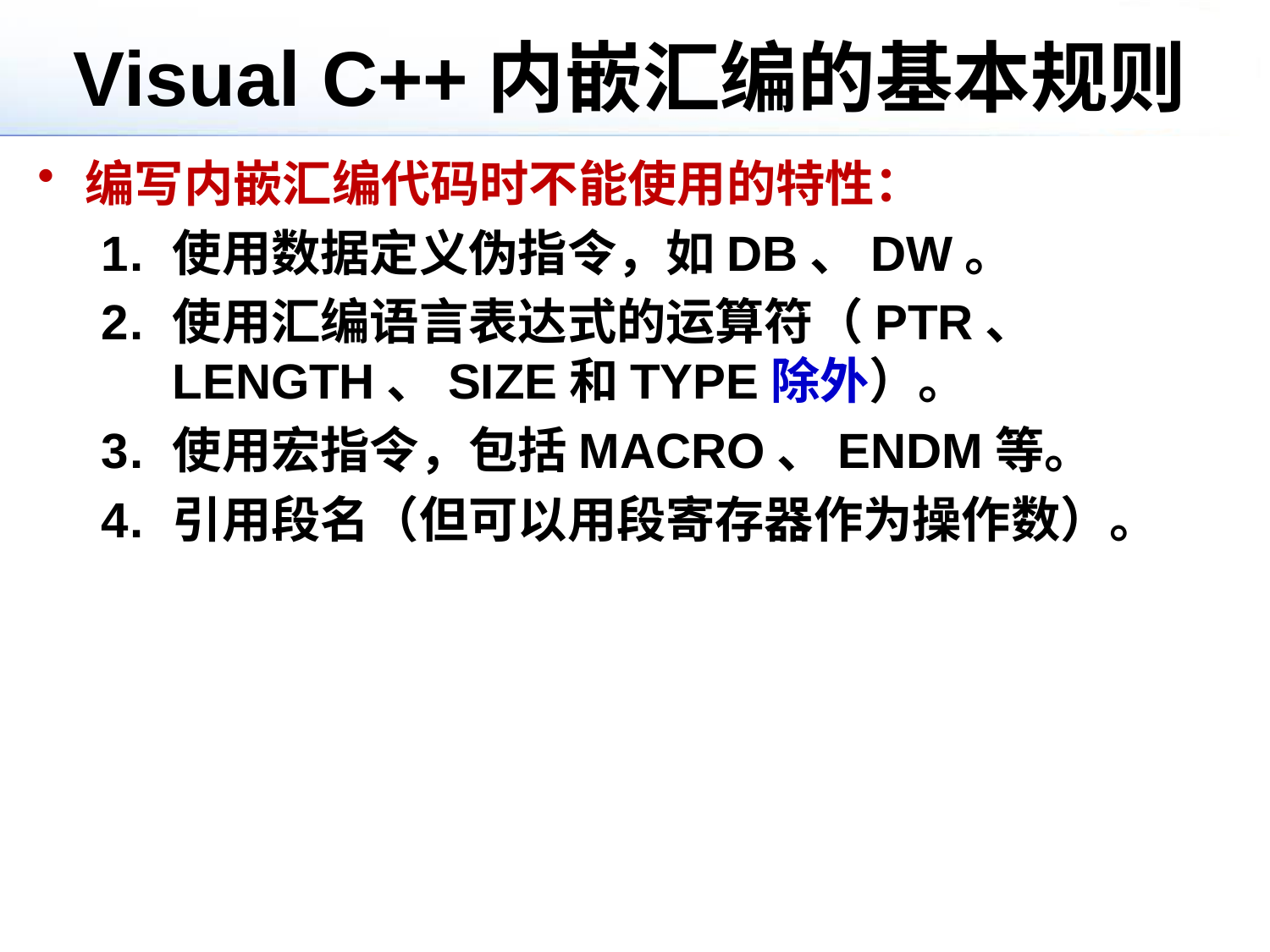

# Visual C++内嵌汇编的基本规则
编写内嵌汇编代码时不能使用的特性：
使用数据定义伪指令，如DB、DW。
使用汇编语言表达式的运算符（PTR、 LENGTH、SIZE和TYPE除外）。
使用宏指令，包括MACRO、ENDM等。
引用段名（但可以用段寄存器作为操作数）。